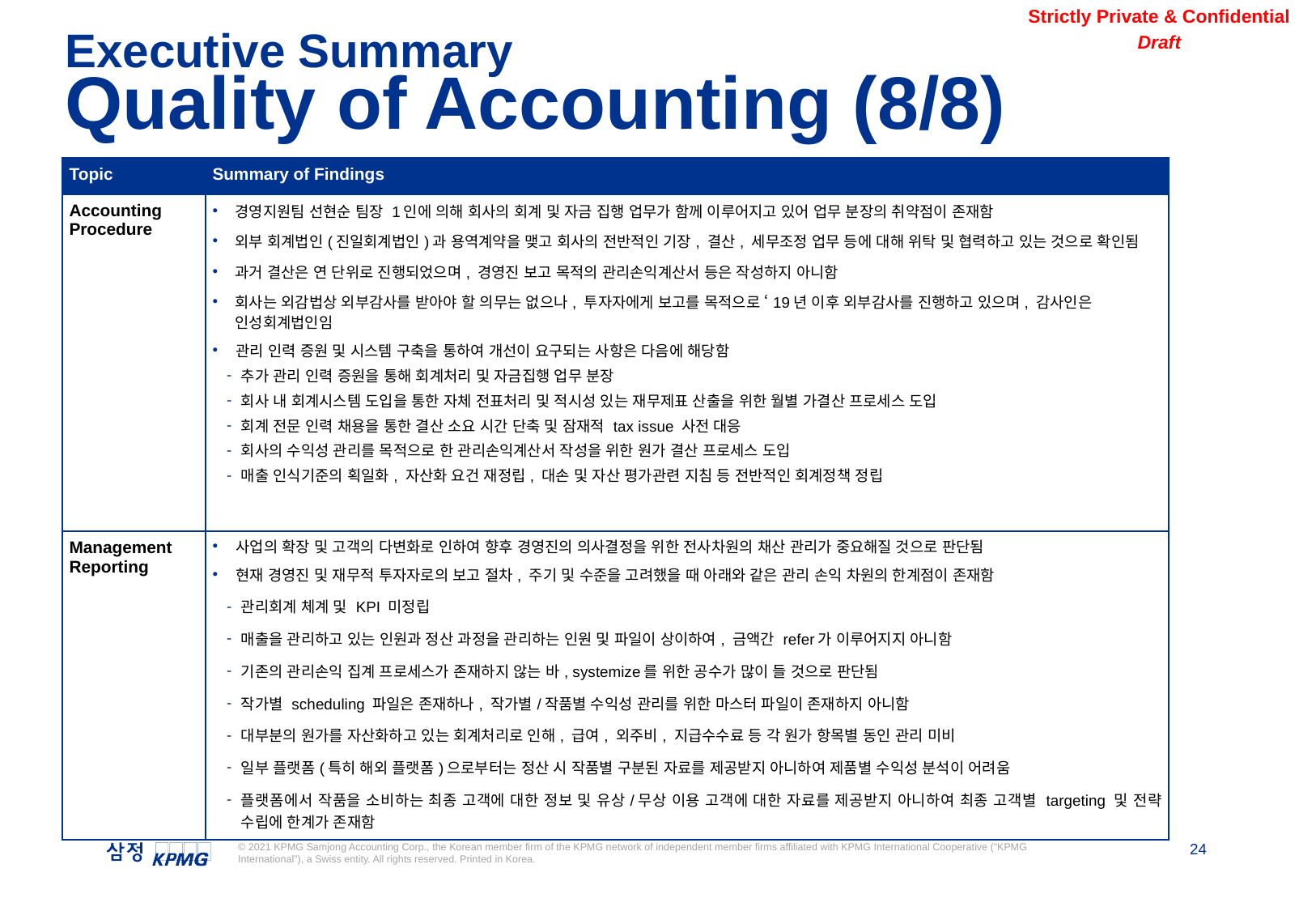

Executive Summary
Quality of Accounting (8/8)
| Topic | Summary of Findings |
| --- | --- |
| Accounting Procedure | 경영지원팀 선현순 팀장 1인에 의해 회사의 회계 및 자금 집행 업무가 함께 이루어지고 있어 업무 분장의 취약점이 존재함 외부 회계법인(진일회계법인)과 용역계약을 맺고 회사의 전반적인 기장, 결산, 세무조정 업무 등에 대해 위탁 및 협력하고 있는 것으로 확인됨 과거 결산은 연 단위로 진행되었으며, 경영진 보고 목적의 관리손익계산서 등은 작성하지 아니함 회사는 외감법상 외부감사를 받아야 할 의무는 없으나, 투자자에게 보고를 목적으로 ‘19년 이후 외부감사를 진행하고 있으며, 감사인은 인성회계법인임 관리 인력 증원 및 시스템 구축을 통하여 개선이 요구되는 사항은 다음에 해당함 추가 관리 인력 증원을 통해 회계처리 및 자금집행 업무 분장 회사 내 회계시스템 도입을 통한 자체 전표처리 및 적시성 있는 재무제표 산출을 위한 월별 가결산 프로세스 도입 회계 전문 인력 채용을 통한 결산 소요 시간 단축 및 잠재적 tax issue 사전 대응 회사의 수익성 관리를 목적으로 한 관리손익계산서 작성을 위한 원가 결산 프로세스 도입 매출 인식기준의 획일화, 자산화 요건 재정립, 대손 및 자산 평가관련 지침 등 전반적인 회계정책 정립 |
| Management Reporting | 사업의 확장 및 고객의 다변화로 인하여 향후 경영진의 의사결정을 위한 전사차원의 채산 관리가 중요해질 것으로 판단됨 현재 경영진 및 재무적 투자자로의 보고 절차, 주기 및 수준을 고려했을 때 아래와 같은 관리 손익 차원의 한계점이 존재함 관리회계 체계 및 KPI 미정립 매출을 관리하고 있는 인원과 정산 과정을 관리하는 인원 및 파일이 상이하여, 금액간 refer가 이루어지지 아니함 기존의 관리손익 집계 프로세스가 존재하지 않는 바, systemize를 위한 공수가 많이 들 것으로 판단됨 작가별 scheduling 파일은 존재하나, 작가별/작품별 수익성 관리를 위한 마스터 파일이 존재하지 아니함 대부분의 원가를 자산화하고 있는 회계처리로 인해, 급여, 외주비, 지급수수료 등 각 원가 항목별 동인 관리 미비 일부 플랫폼(특히 해외 플랫폼)으로부터는 정산 시 작품별 구분된 자료를 제공받지 아니하여 제품별 수익성 분석이 어려움 플랫폼에서 작품을 소비하는 최종 고객에 대한 정보 및 유상/무상 이용 고객에 대한 자료를 제공받지 아니하여 최종 고객별 targeting 및 전략 수립에 한계가 존재함 |